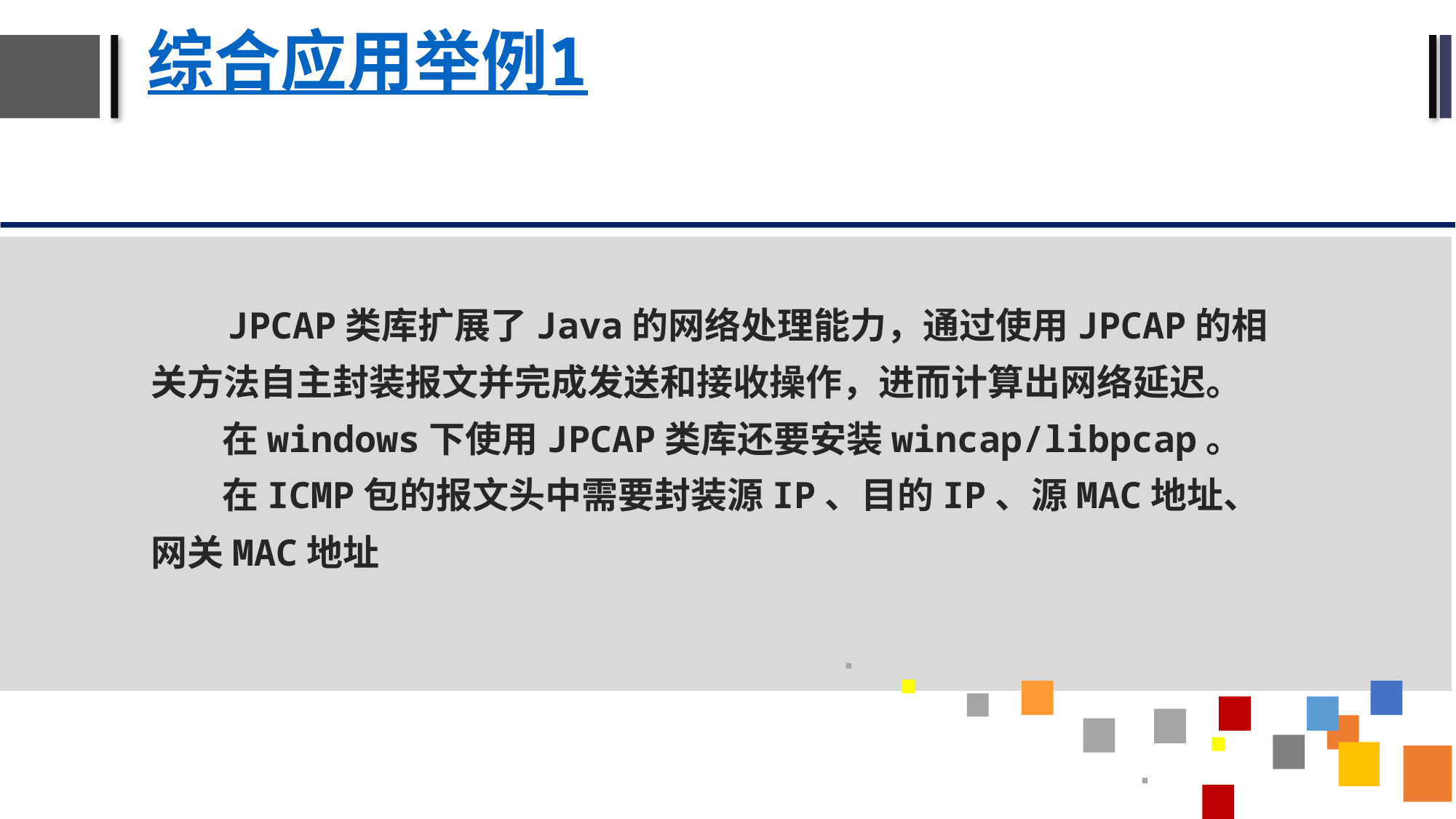

# 综合应用举例1

 JPCAP类库扩展了Java的网络处理能力，通过使用JPCAP的相关方法自主封装报文并完成发送和接收操作，进而计算出网络延迟。
 在windows下使用JPCAP类库还要安装wincap/libpcap。
 在ICMP包的报文头中需要封装源IP、目的IP、源MAC地址、网关MAC地址